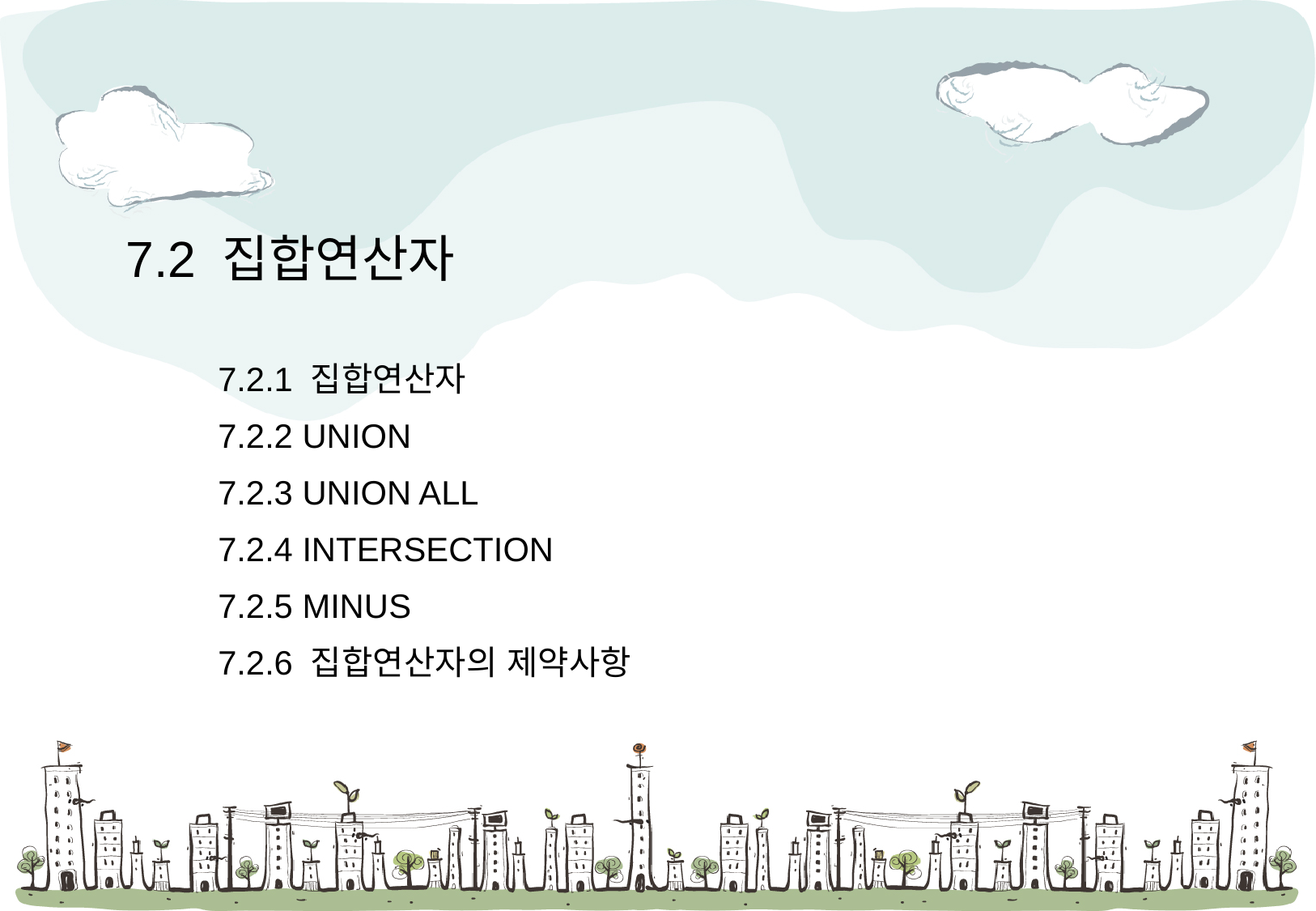

7.2 집합연산자
7.2.1 집합연산자
7.2.2 UNION
7.2.3 UNION ALL
7.2.4 INTERSECTION
7.2.5 MINUS
7.2.6 집합연산자의 제약사항